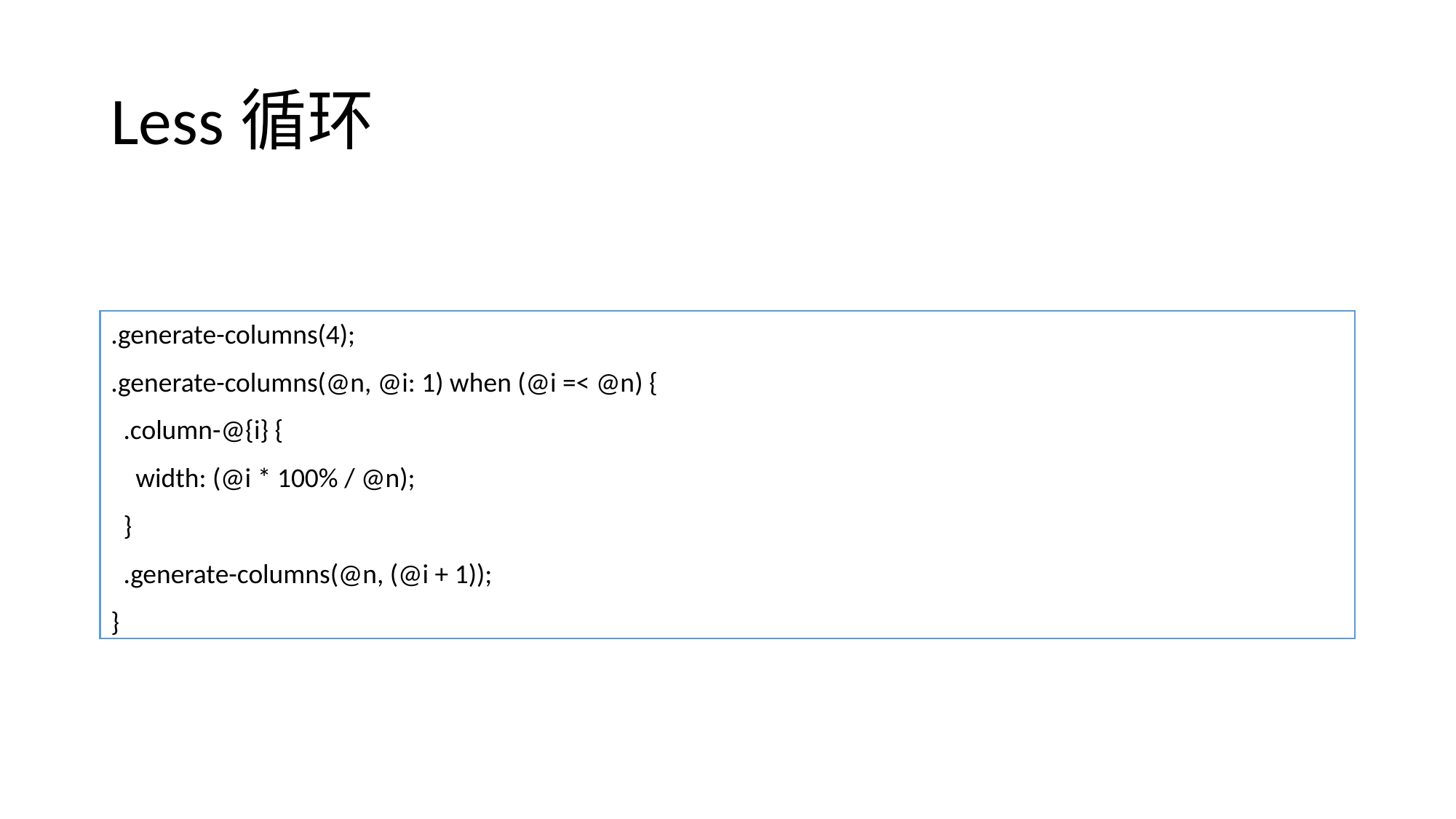

# Less循环
.generate-columns(4);
.generate-columns(@n, @i: 1) when (@i =< @n) {
  .column-@{i} {
    width: (@i * 100% / @n);
  }
  .generate-columns(@n, (@i + 1));
}